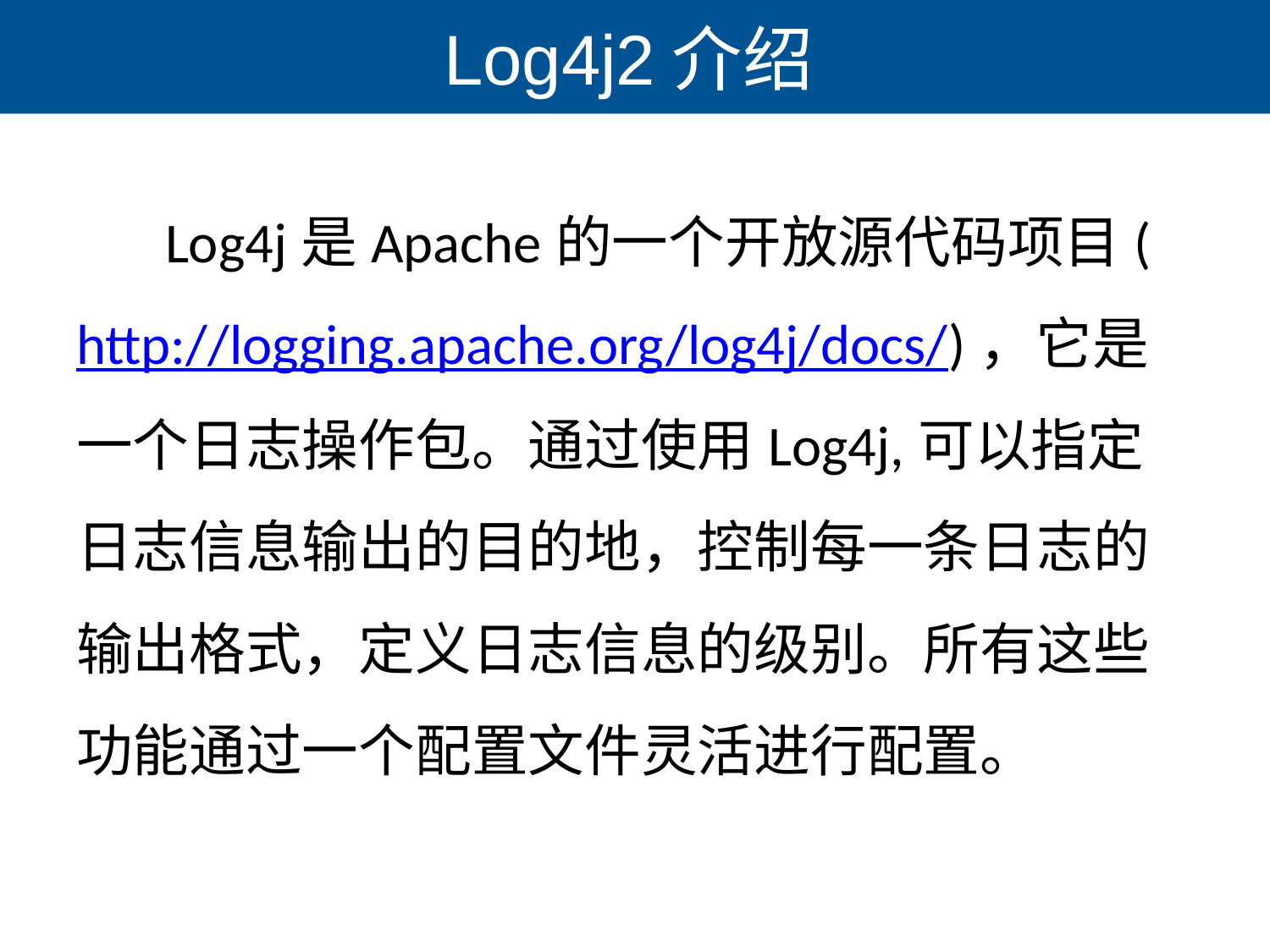

# Log4j2介绍
       Log4j是Apache的一个开放源代码项目(http://logging.apache.org/log4j/docs/)，它是一个日志操作包。通过使用Log4j,可以指定日志信息输出的目的地，控制每一条日志的输出格式，定义日志信息的级别。所有这些功能通过一个配置文件灵活进行配置。